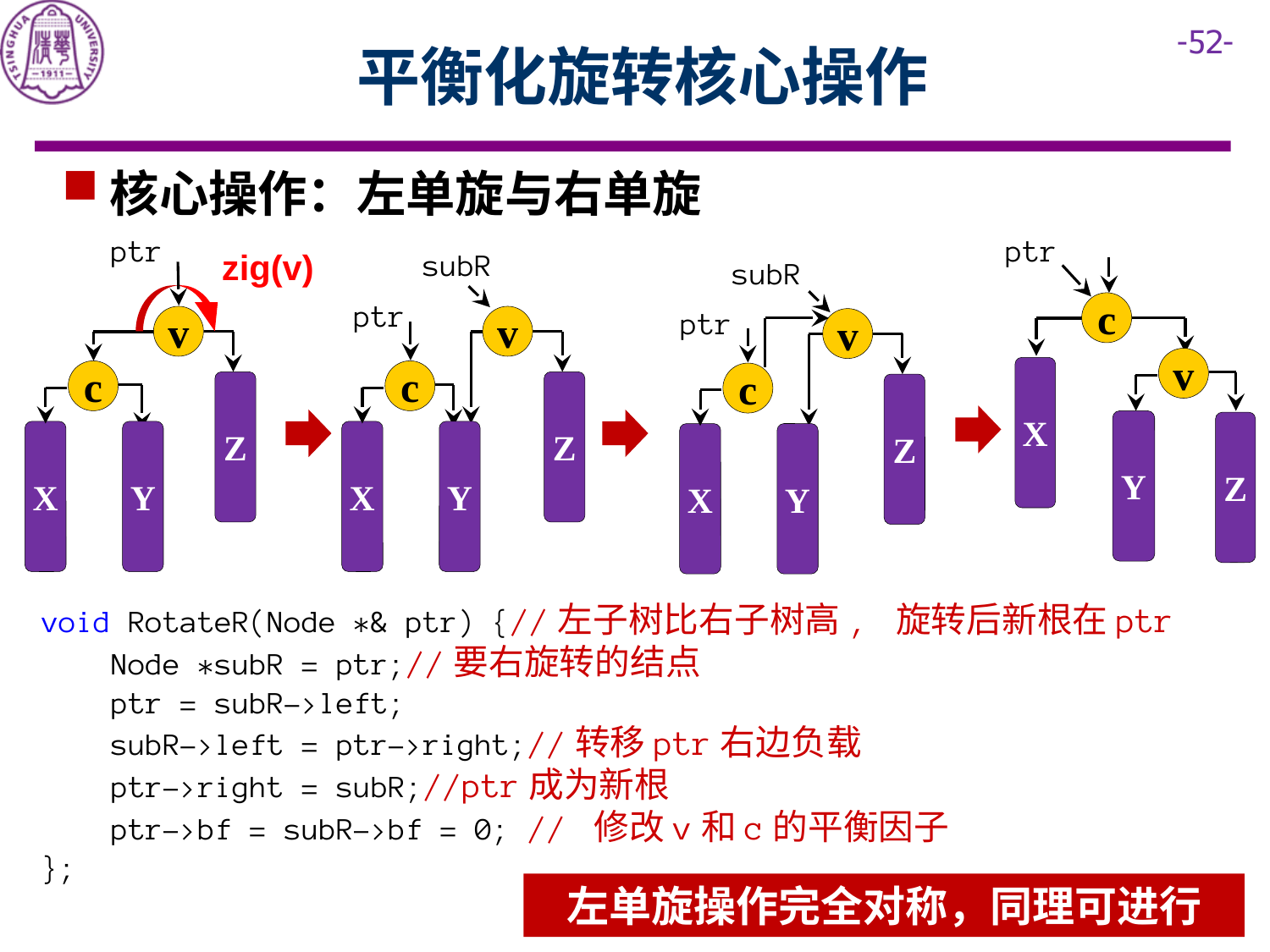

# 平衡化旋转核心操作
核心操作：左单旋与右单旋
ptr
ptr
subR
zig(v)
subR

ptr
c
ptr
v
v
v
v
X
c
c
c
Z
Z
Z

Y
Z
X
X
Y
Y
X
Y
void RotateR(Node *& ptr) {//左子树比右子树高, 旋转后新根在ptr
    Node *subR = ptr;//要右旋转的结点
    ptr = subR->left;
    subR->left = ptr->right;//转移ptr右边负载
    ptr->right = subR;//ptr成为新根
    ptr->bf = subR->bf = 0; // 修改v和c的平衡因子
};
左单旋操作完全对称，同理可进行